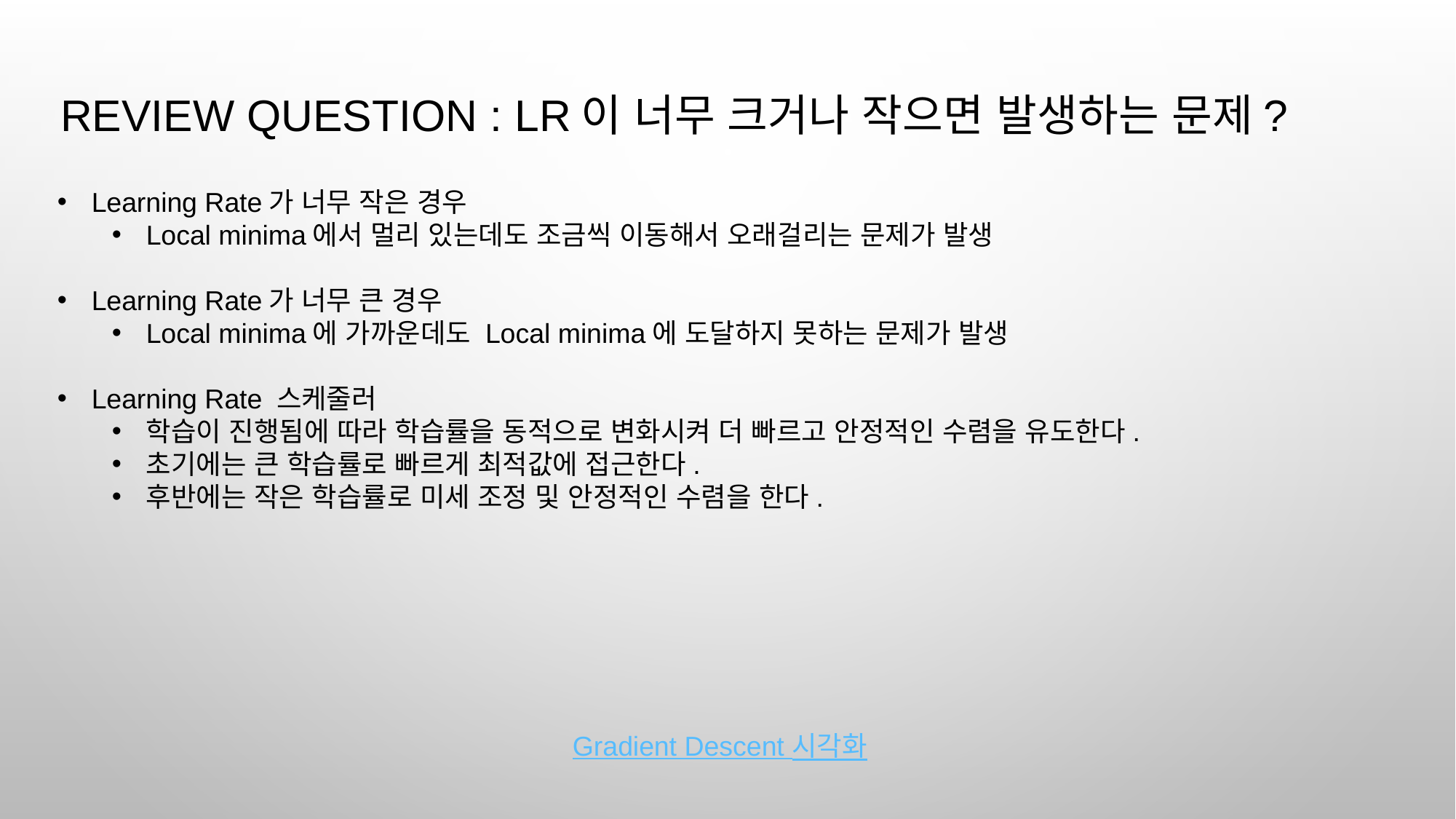

# Review Question : LR이 너무 크거나 작으면 발생하는 문제?
Learning Rate가 너무 작은 경우
Local minima에서 멀리 있는데도 조금씩 이동해서 오래걸리는 문제가 발생

Learning Rate가 너무 큰 경우
Local minima에 가까운데도 Local minima에 도달하지 못하는 문제가 발생

Learning Rate 스케줄러
학습이 진행됨에 따라 학습률을 동적으로 변화시켜 더 빠르고 안정적인 수렴을 유도한다.
초기에는 큰 학습률로 빠르게 최적값에 접근한다.
후반에는 작은 학습률로 미세 조정 및 안정적인 수렴을 한다.
Gradient Descent 시각화